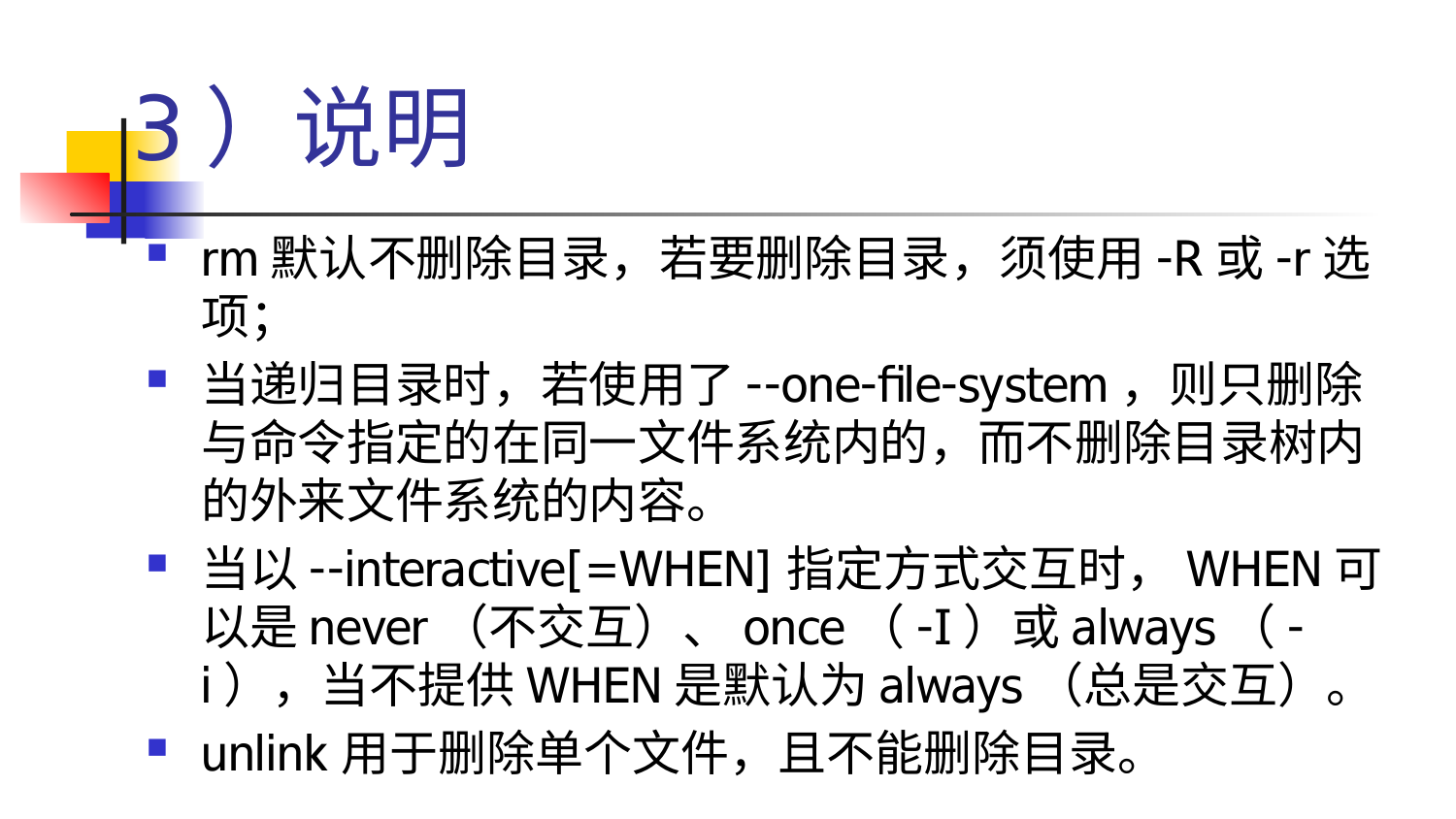

# 3）说明
rm默认不删除目录，若要删除目录，须使用-R或-r选项；
当递归目录时，若使用了--one-file-system，则只删除与命令指定的在同一文件系统内的，而不删除目录树内的外来文件系统的内容。
当以--interactive[=WHEN]指定方式交互时，WHEN可以是never（不交互）、once（-I）或always（-i），当不提供WHEN是默认为always（总是交互）。
unlink用于删除单个文件，且不能删除目录。